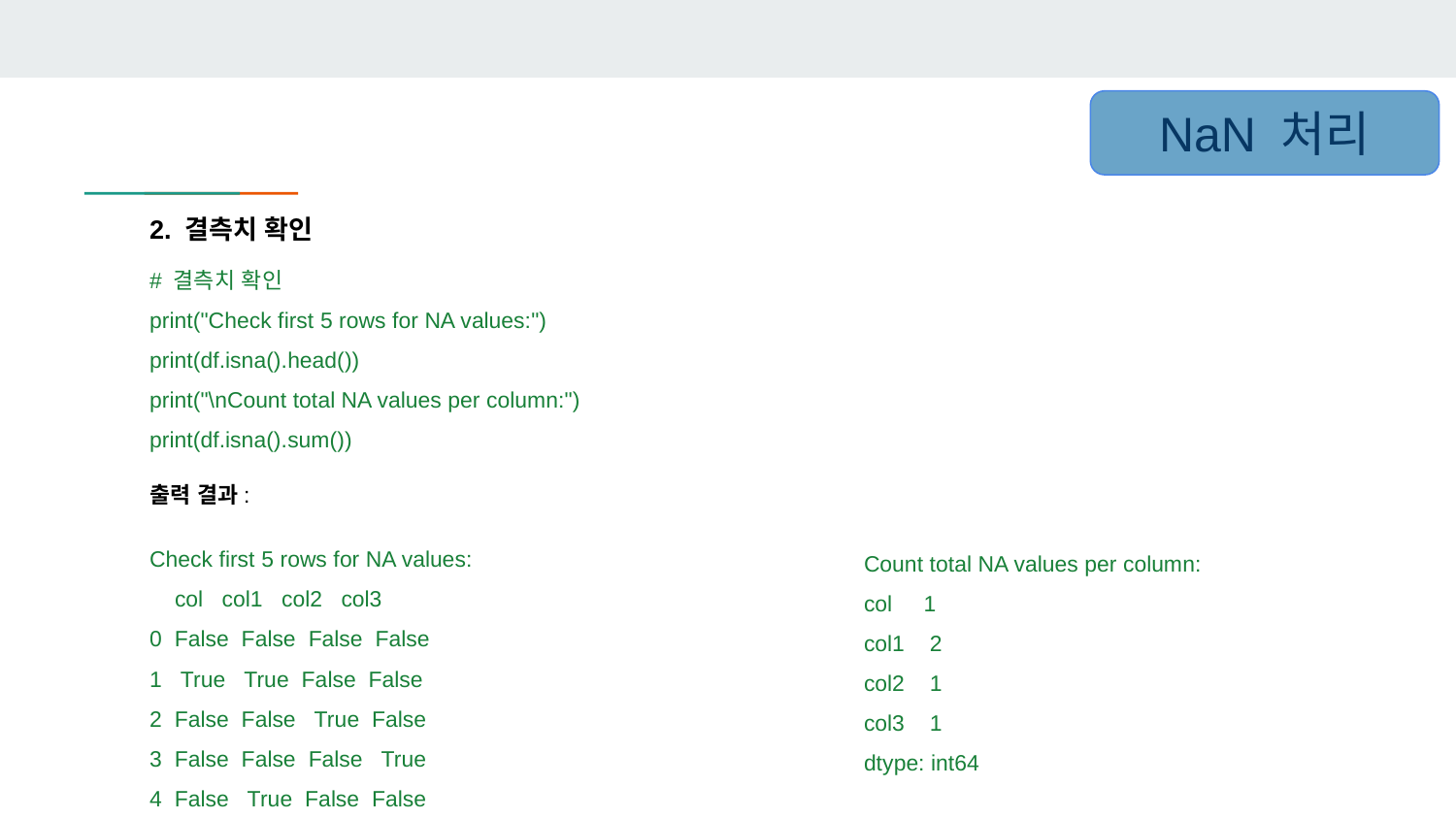

NaN 처리
2. 결측치 확인
# 결측치 확인
print("Check first 5 rows for NA values:")
print(df.isna().head())
print("\nCount total NA values per column:")
print(df.isna().sum())
출력 결과:
Check first 5 rows for NA values:
    col   col1   col2   col3
0  False  False  False  False
1   True   True  False  False
2  False  False   True  False
3  False  False  False   True
4  False   True  False  False
Count total NA values per column:
col     1
col1    2
col2    1
col3    1
dtype: int64